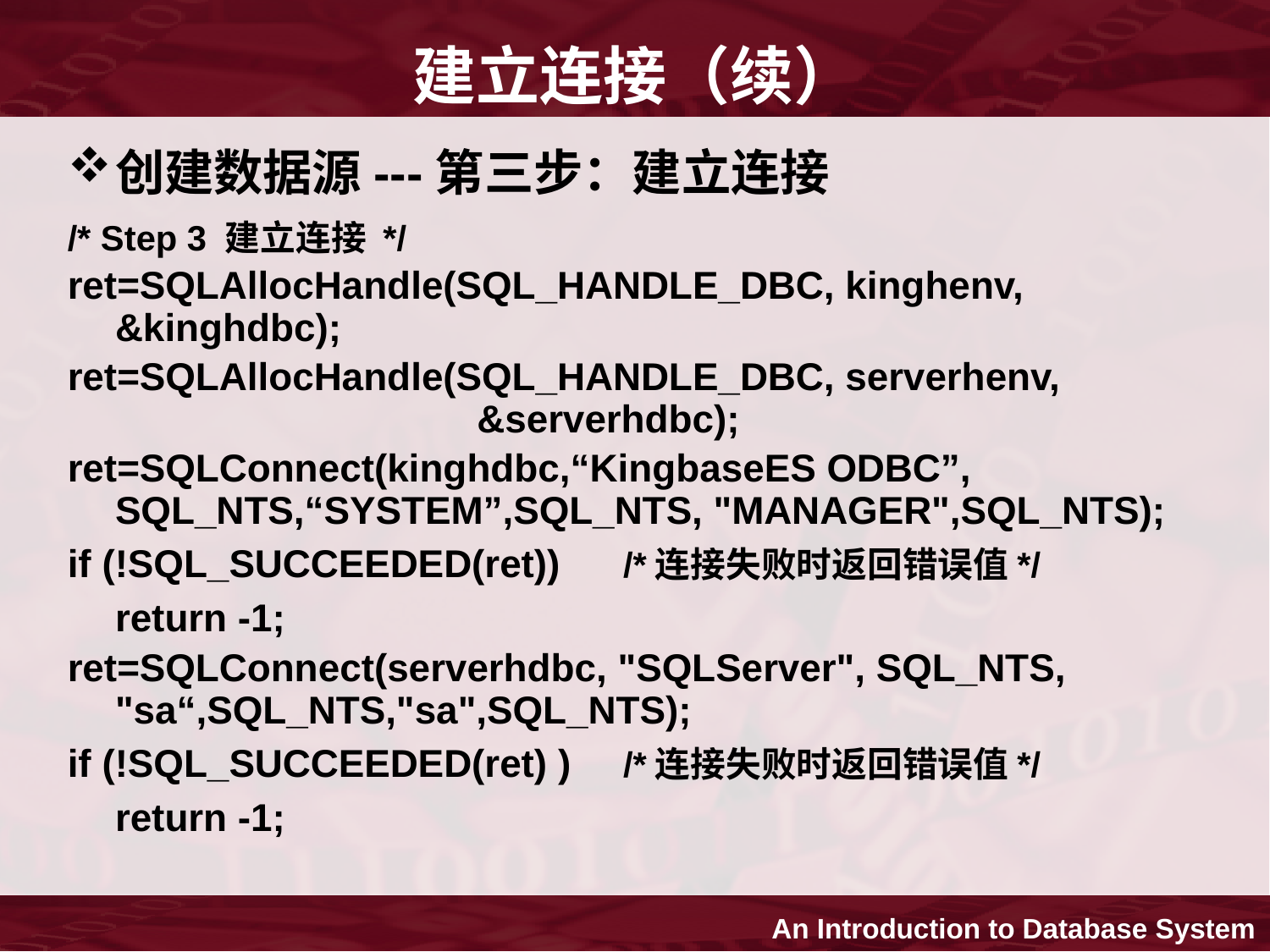

# 建立连接（续）
创建数据源---第三步：建立连接
/* Step 3 建立连接 */
ret=SQLAllocHandle(SQL_HANDLE_DBC, kinghenv, &kinghdbc);
ret=SQLAllocHandle(SQL_HANDLE_DBC, serverhenv,                          		          &serverhdbc);
ret=SQLConnect(kinghdbc,“KingbaseES ODBC”, SQL_NTS,“SYSTEM”,SQL_NTS, "MANAGER",SQL_NTS);
if (!SQL_SUCCEEDED(ret))	/*连接失败时返回错误值*/
	return -1;
ret=SQLConnect(serverhdbc, "SQLServer", SQL_NTS, "sa“,SQL_NTS,"sa",SQL_NTS);
if (!SQL_SUCCEEDED(ret) )	/*连接失败时返回错误值*/
	return -1;